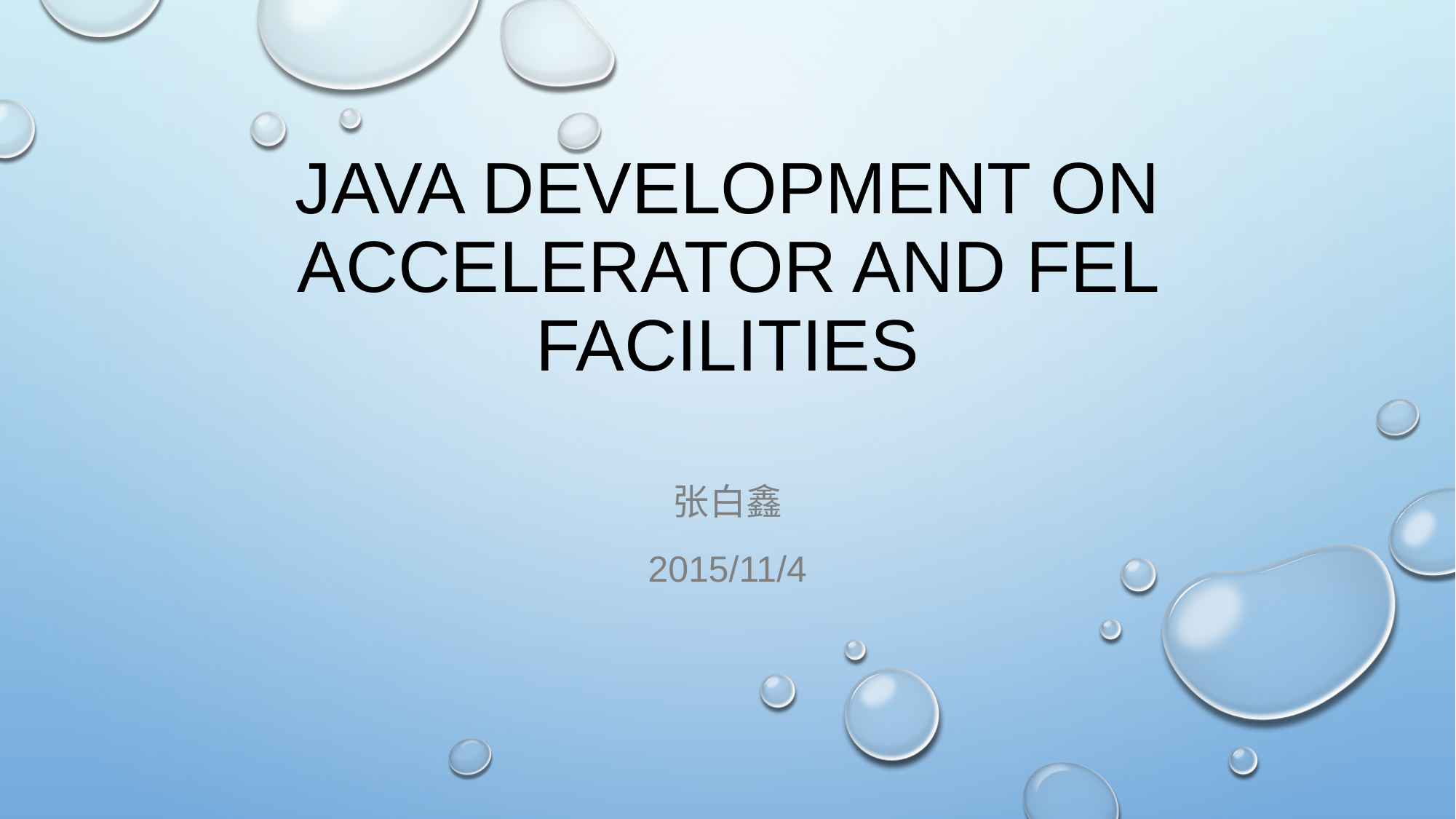

# Java development on accelerator and FEL facilities
张白鑫
2015/11/4